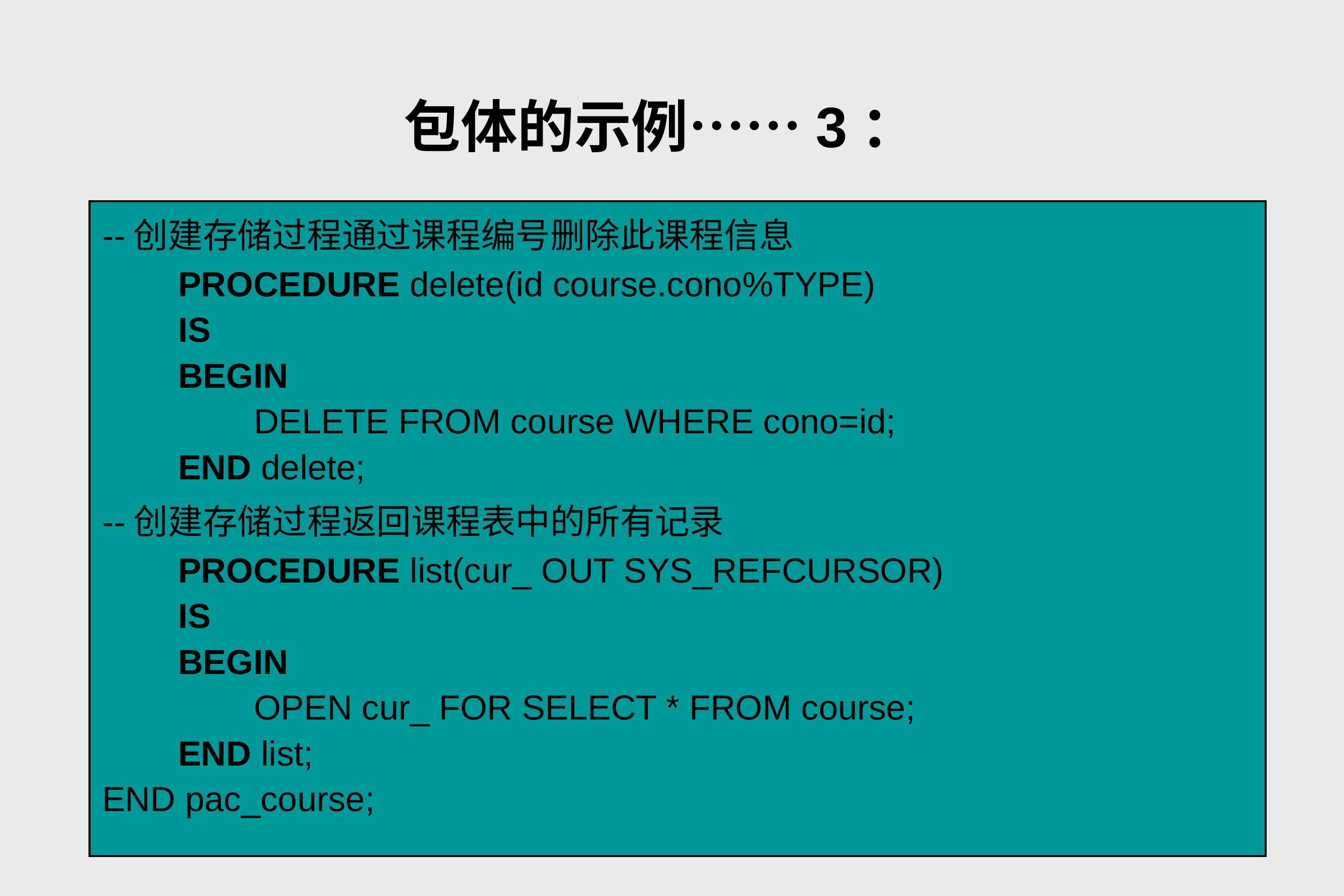

# 包体的示例……3：
| --创建存储过程通过课程编号删除此课程信息 PROCEDURE delete(id course.cono%TYPE) IS BEGIN DELETE FROM course WHERE cono=id; END delete; --创建存储过程返回课程表中的所有记录 PROCEDURE list(cur\_ OUT SYS\_REFCURSOR) IS BEGIN OPEN cur\_ FOR SELECT \* FROM course; END list; END pac\_course; |
| --- |